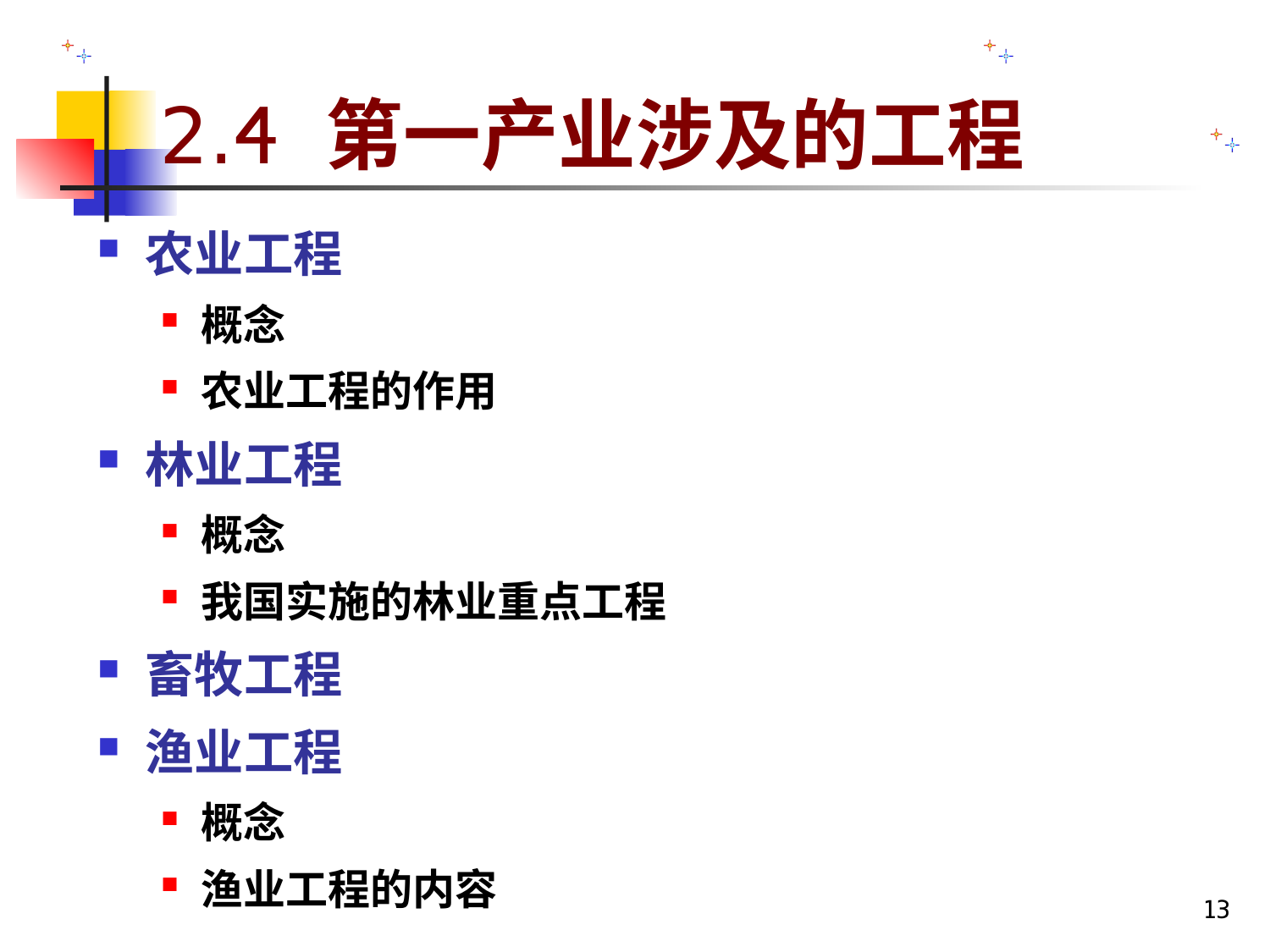

# 2.4 第一产业涉及的工程
农业工程
概念
农业工程的作用
林业工程
概念
我国实施的林业重点工程
畜牧工程
渔业工程
概念
渔业工程的内容
13